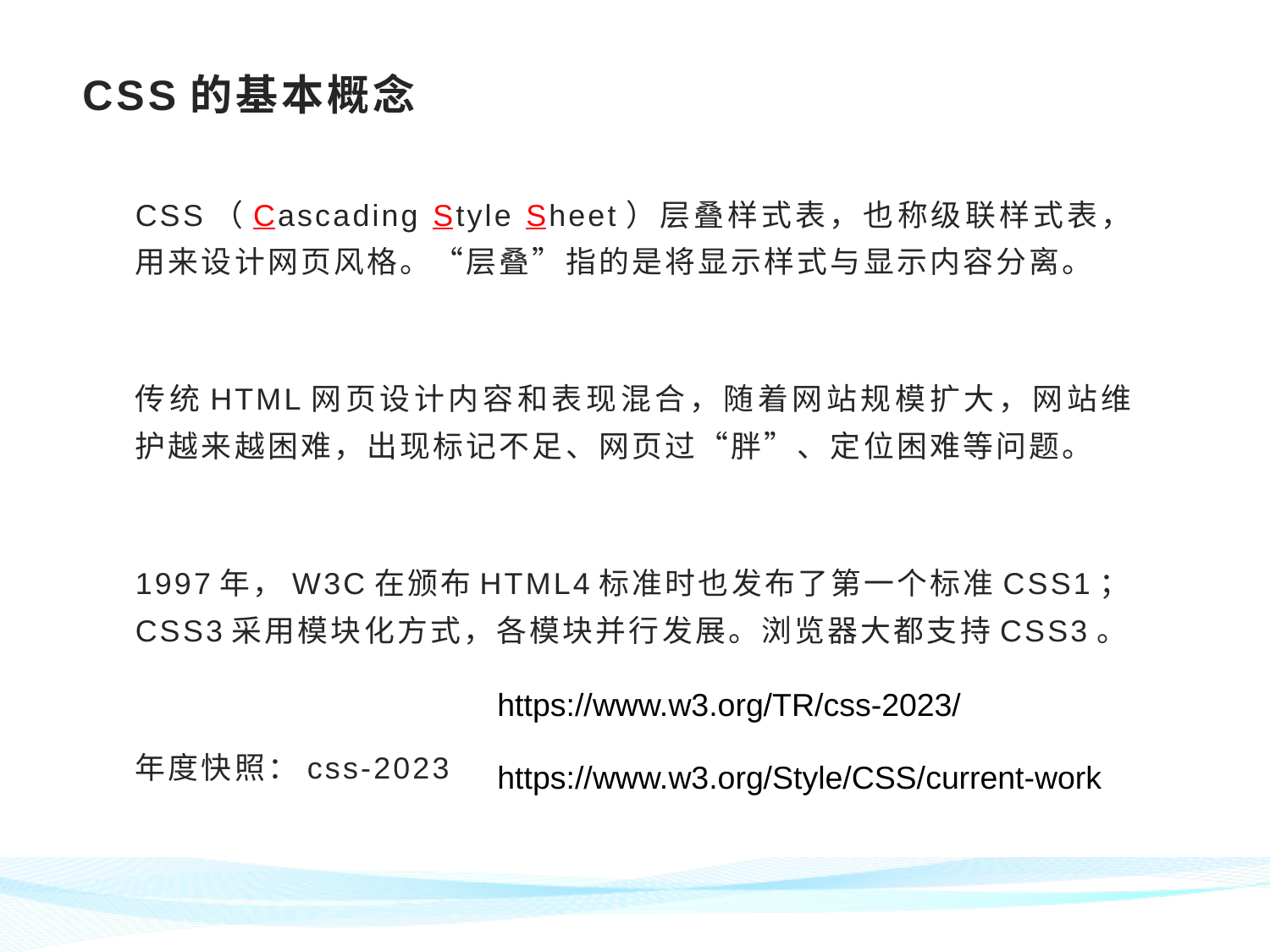

# CSS的基本概念
CSS（Cascading Style Sheet）层叠样式表，也称级联样式表，用来设计网页风格。“层叠”指的是将显示样式与显示内容分离。

传统HTML网页设计内容和表现混合，随着网站规模扩大，网站维护越来越困难，出现标记不足、网页过“胖”、定位困难等问题。

1997年，W3C在颁布HTML4标准时也发布了第一个标准CSS1；CSS3采用模块化方式，各模块并行发展。浏览器大都支持CSS3。

年度快照：css-2023

https://www.w3.org/TR/css-2023/
https://www.w3.org/Style/CSS/current-work